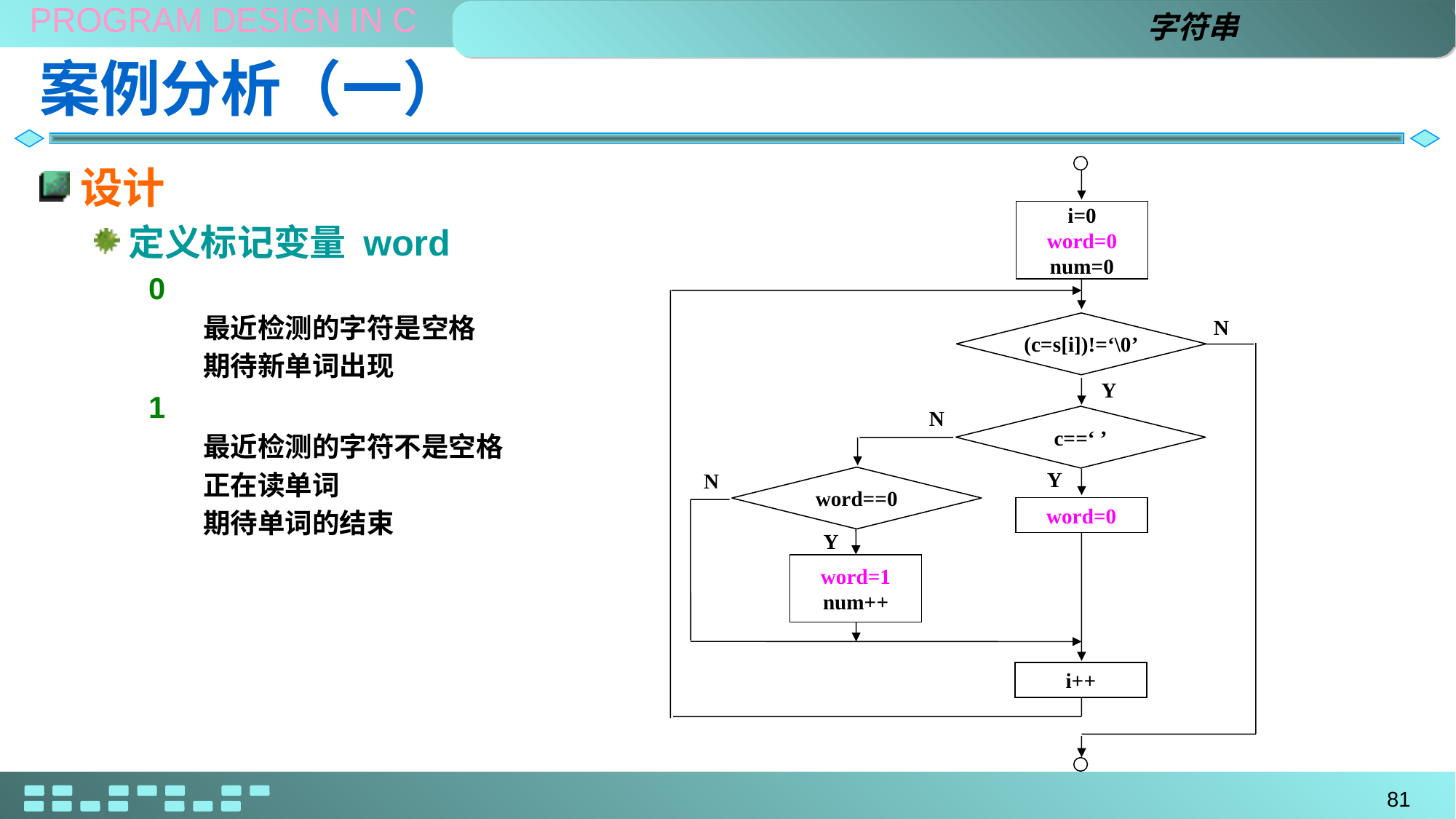

字符串
# 案例分析（一）
设计
定义标记变量 word
0
最近检测的字符是空格
期待新单词出现
1
最近检测的字符不是空格
正在读单词
期待单词的结束

i=0
word=0
num=0

N
(c=s[i])!=‘\0’

Y

N
c==‘ ’

Y
N
word==0

word=0

Y

word=1
num++

i++

81